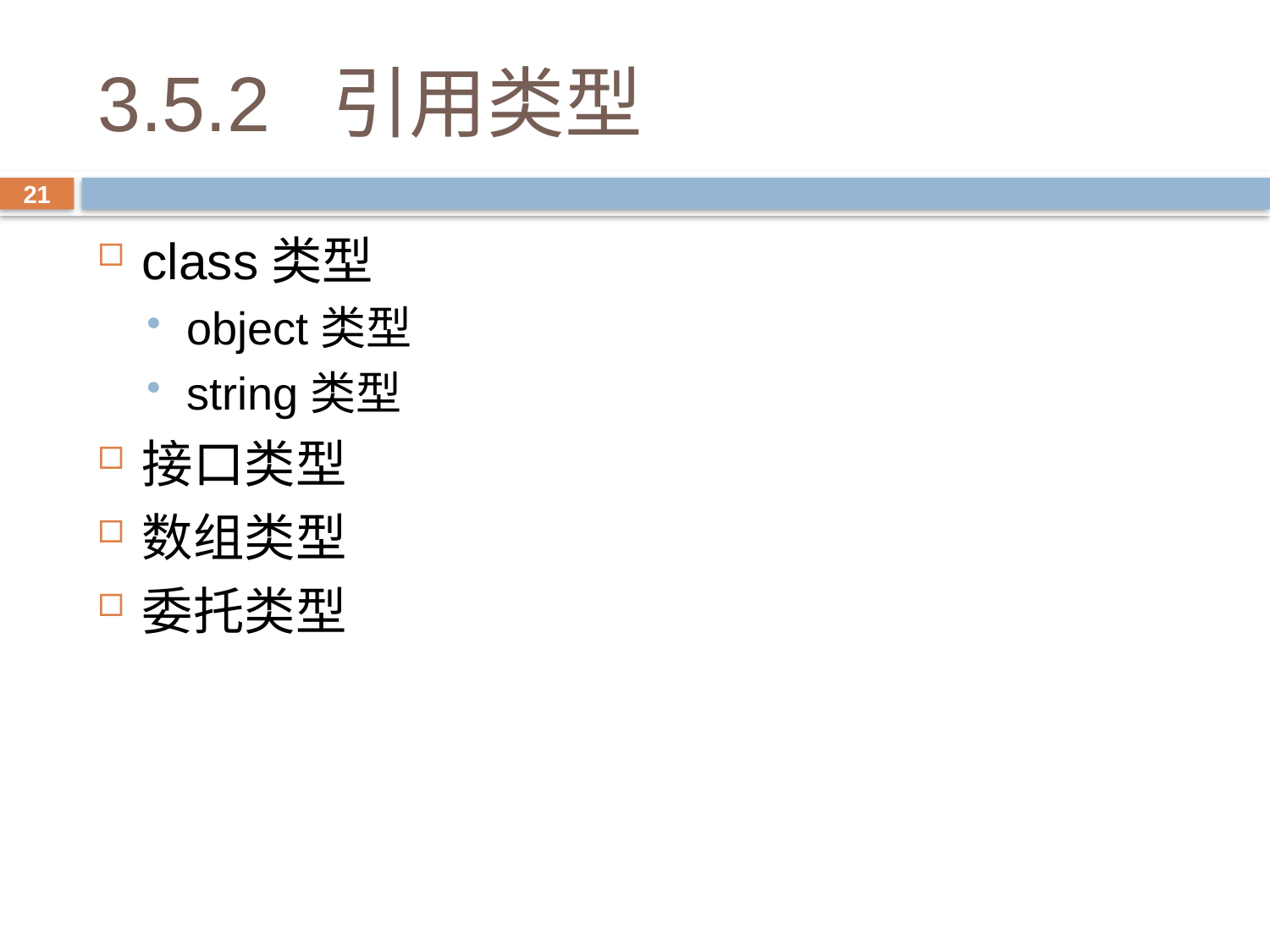

# 3.5.2  引用类型
21
class类型
object类型
string类型
接口类型
数组类型
委托类型